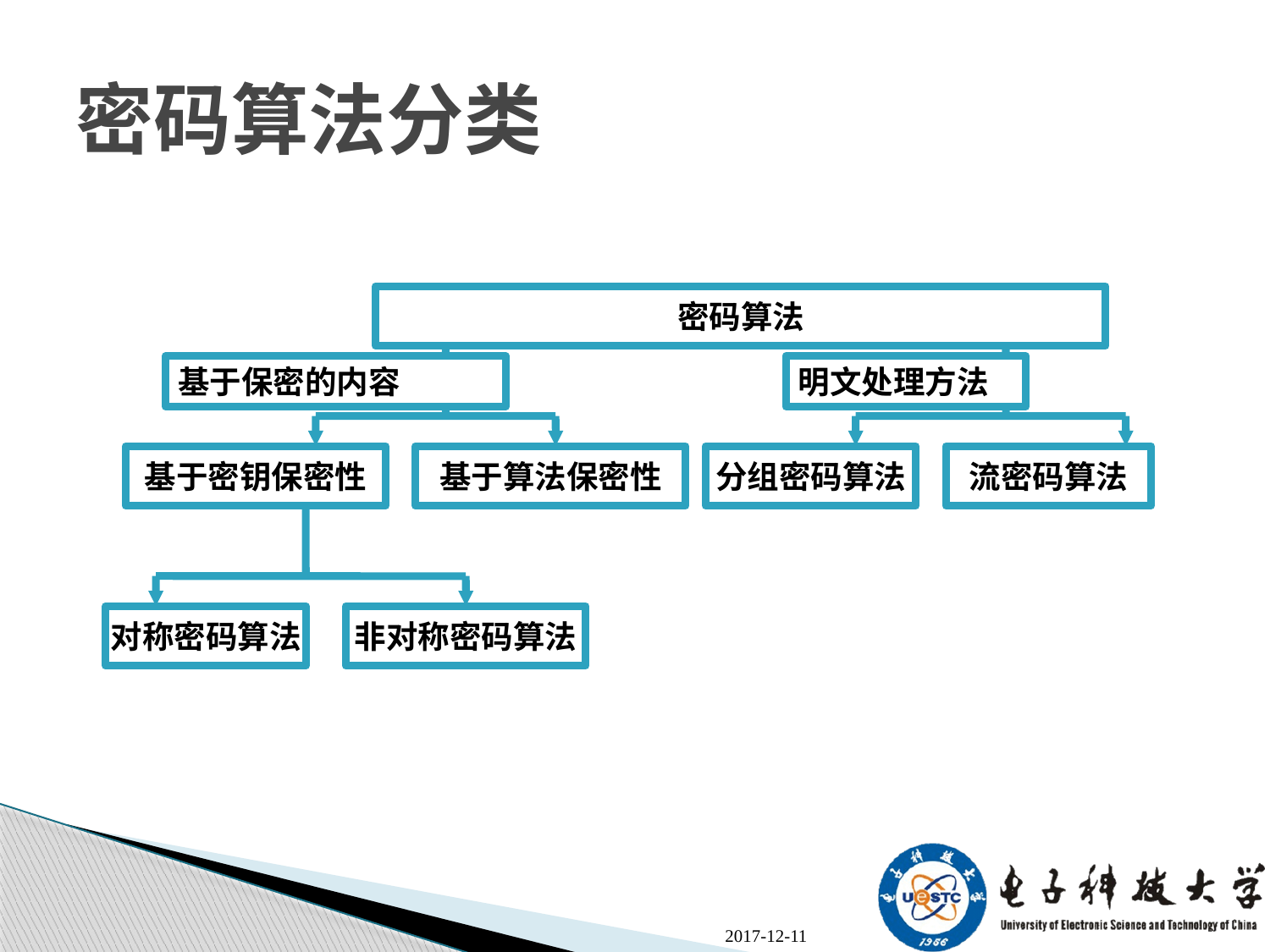

# 密码算法分类
密码算法

基于保密的内容

明文处理方法

基于密钥保密性
基于算法保密性
分组密码算法
流密码算法

对称密码算法
非对称密码算法
2017-12-11